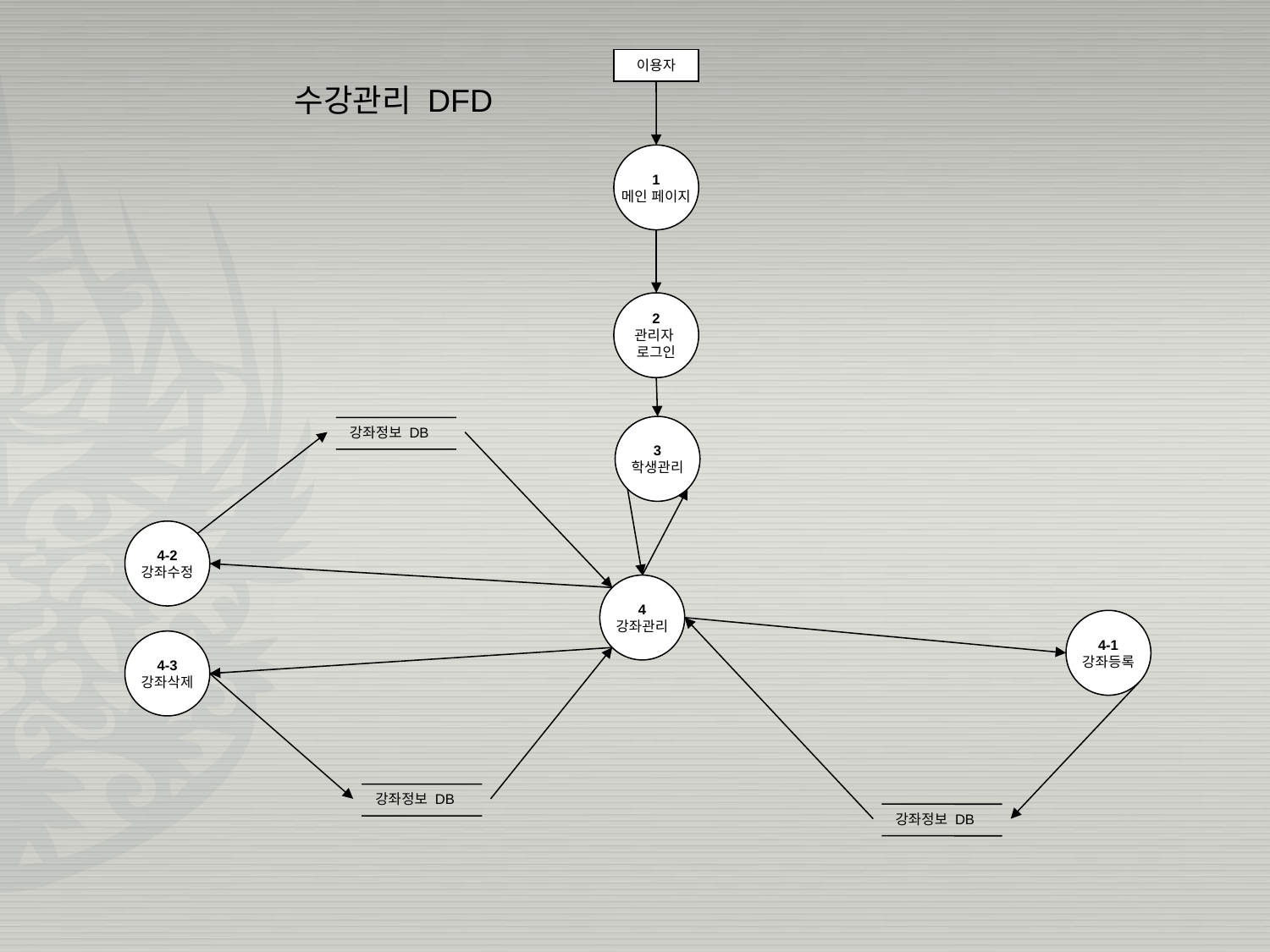

이용자
 수강관리 DFD
1
메인 페이지
2
관리자
로그인
3
학생관리
  강좌정보 DB

4-2
강좌수정
4
강좌관리
4-1
강좌등록
4-3
강좌삭제
  강좌정보 DB

  강좌정보 DB